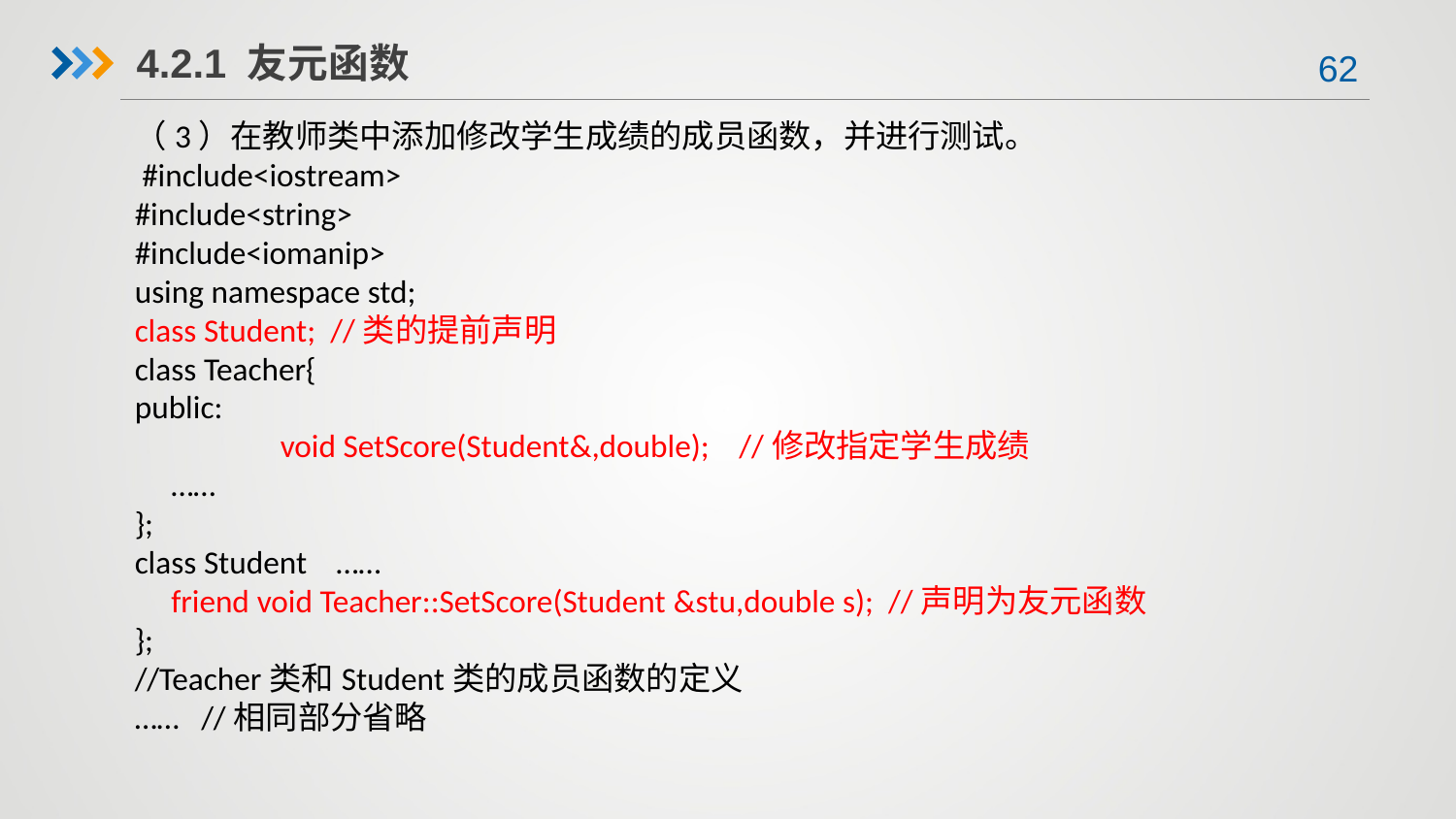

4.2.1 友元函数
（3）在教师类中添加修改学生成绩的成员函数，并进行测试。
 #include<iostream>
#include<string>
#include<iomanip>
using namespace std;
class Student;  //类的提前声明
class Teacher{
public:
	void SetScore(Student&,double);    //修改指定学生成绩
     ……
};
class Student    ……
     friend void Teacher::SetScore(Student &stu,double s);  //声明为友元函数
};
//Teacher类和Student类的成员函数的定义
……   //相同部分省略